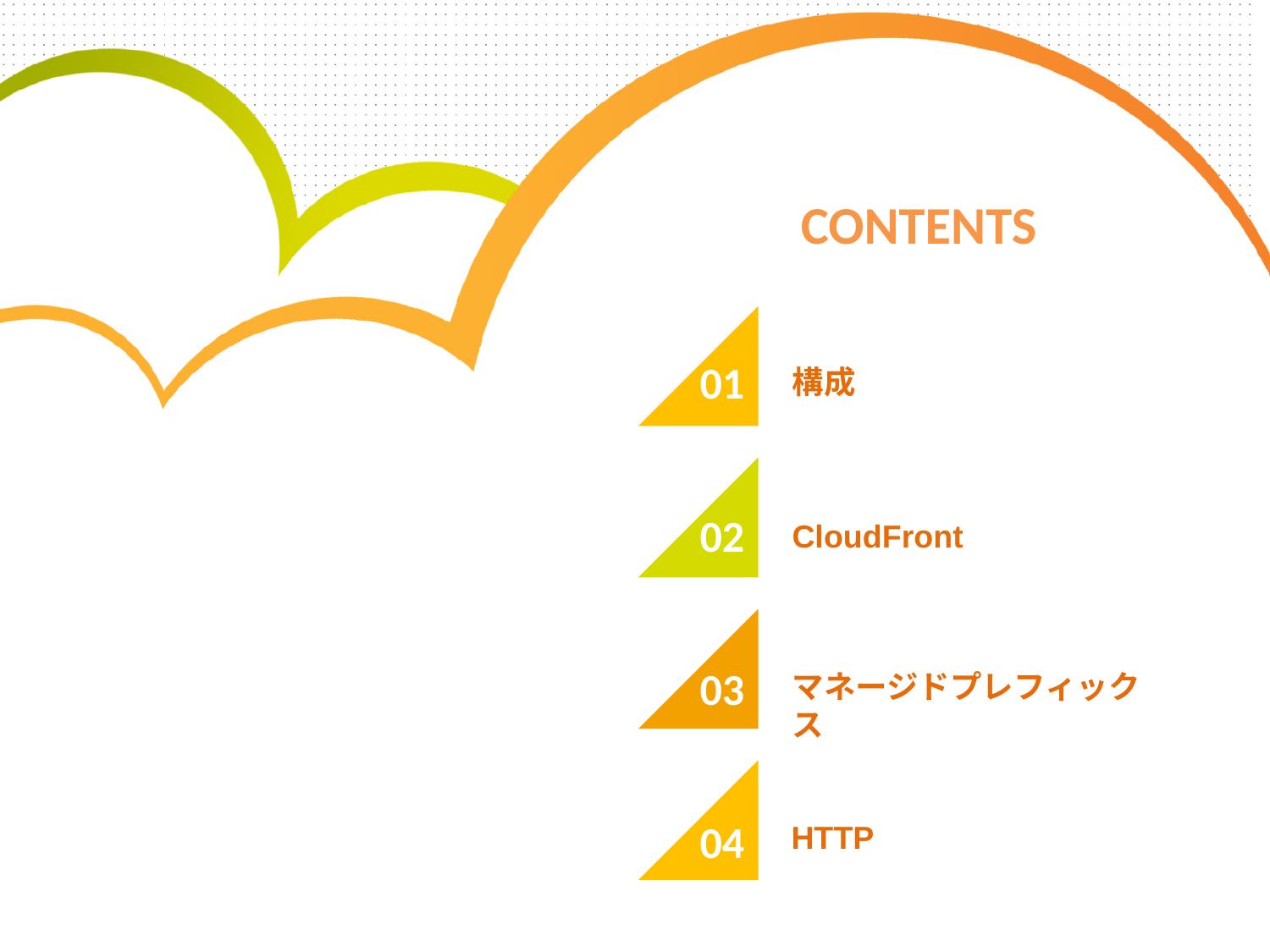

CONTENTS

01
構成

02
CloudFront

03
マネージドプレフィックス

04
HTTP